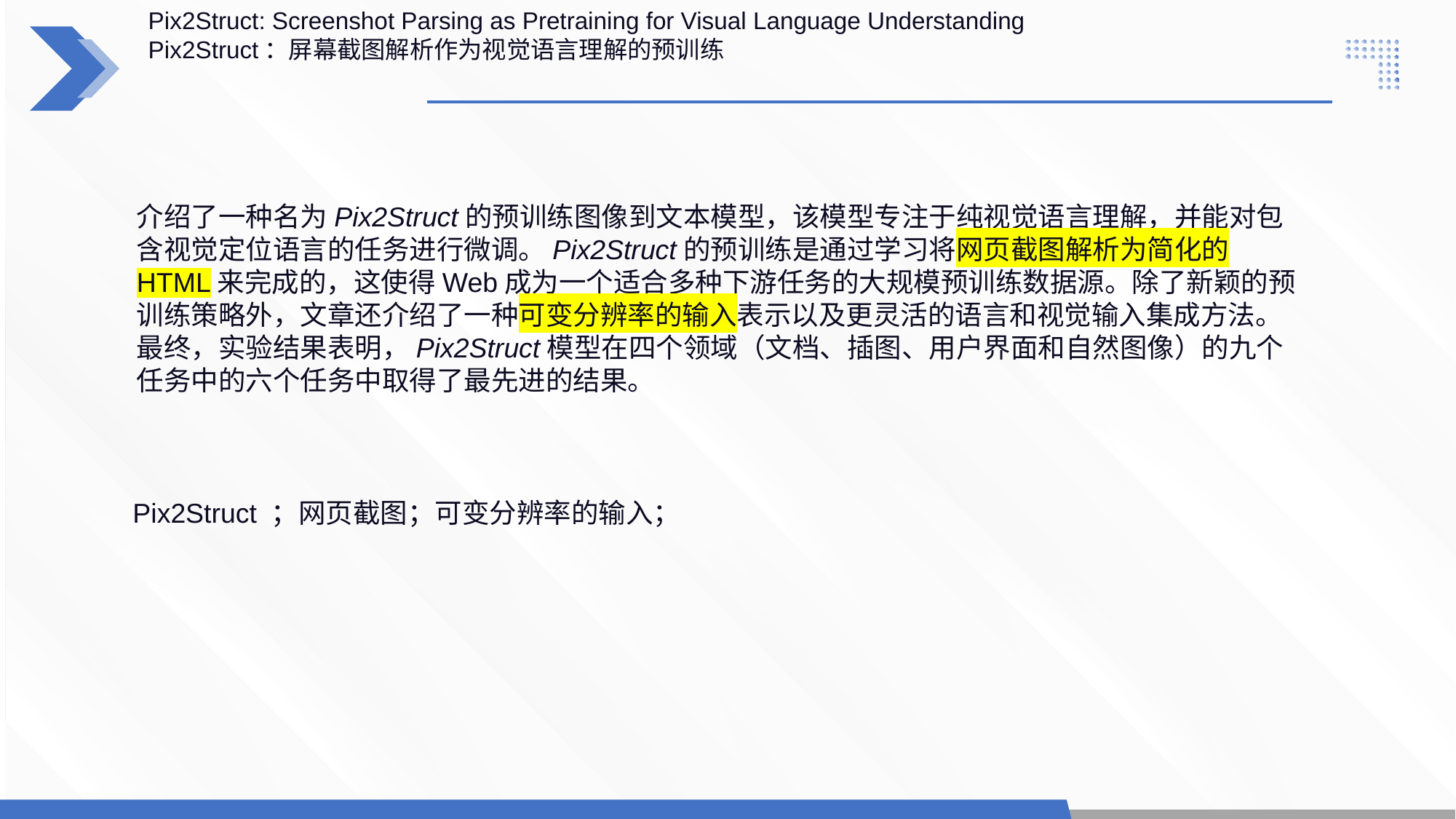

Pix2Struct: Screenshot Parsing as Pretraining for Visual Language Understanding
Pix2Struct：屏幕截图解析作为视觉语言理解的预训练
介绍了一种名为Pix2Struct的预训练图像到文本模型，该模型专注于纯视觉语言理解，并能对包含视觉定位语言的任务进行微调。Pix2Struct的预训练是通过学习将网页截图解析为简化的HTML来完成的，这使得Web成为一个适合多种下游任务的大规模预训练数据源。除了新颖的预训练策略外，文章还介绍了一种可变分辨率的输入表示以及更灵活的语言和视觉输入集成方法。最终，实验结果表明，Pix2Struct模型在四个领域（文档、插图、用户界面和自然图像）的九个任务中的六个任务中取得了最先进的结果。
Pix2Struct ；网页截图；可变分辨率的输入；